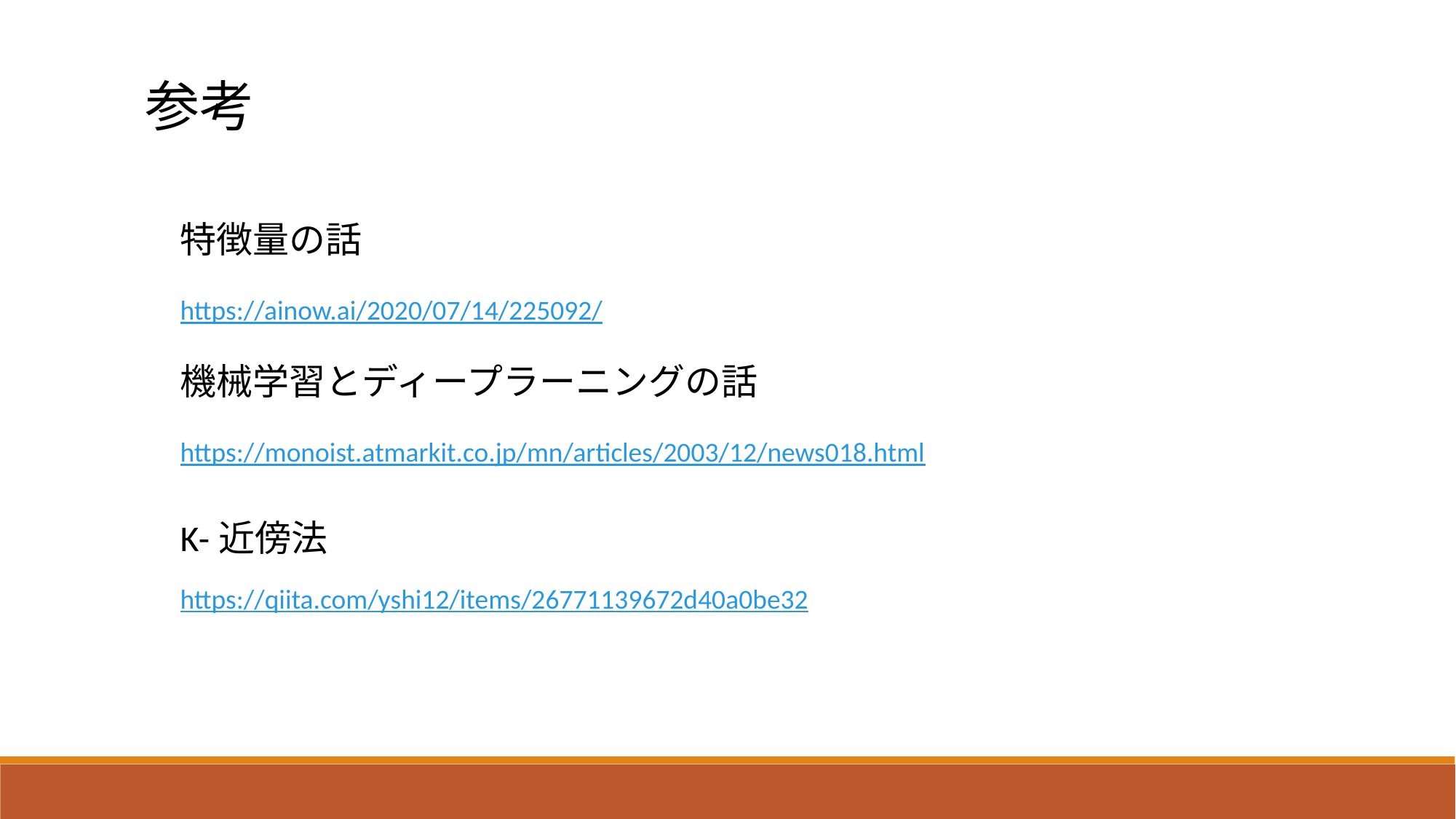

参考
特徴量の話

https://ainow.ai/2020/07/14/225092/

機械学習とディープラーニングの話

https://monoist.atmarkit.co.jp/mn/articles/2003/12/news018.html

K-近傍法
https://qiita.com/yshi12/items/26771139672d40a0be32